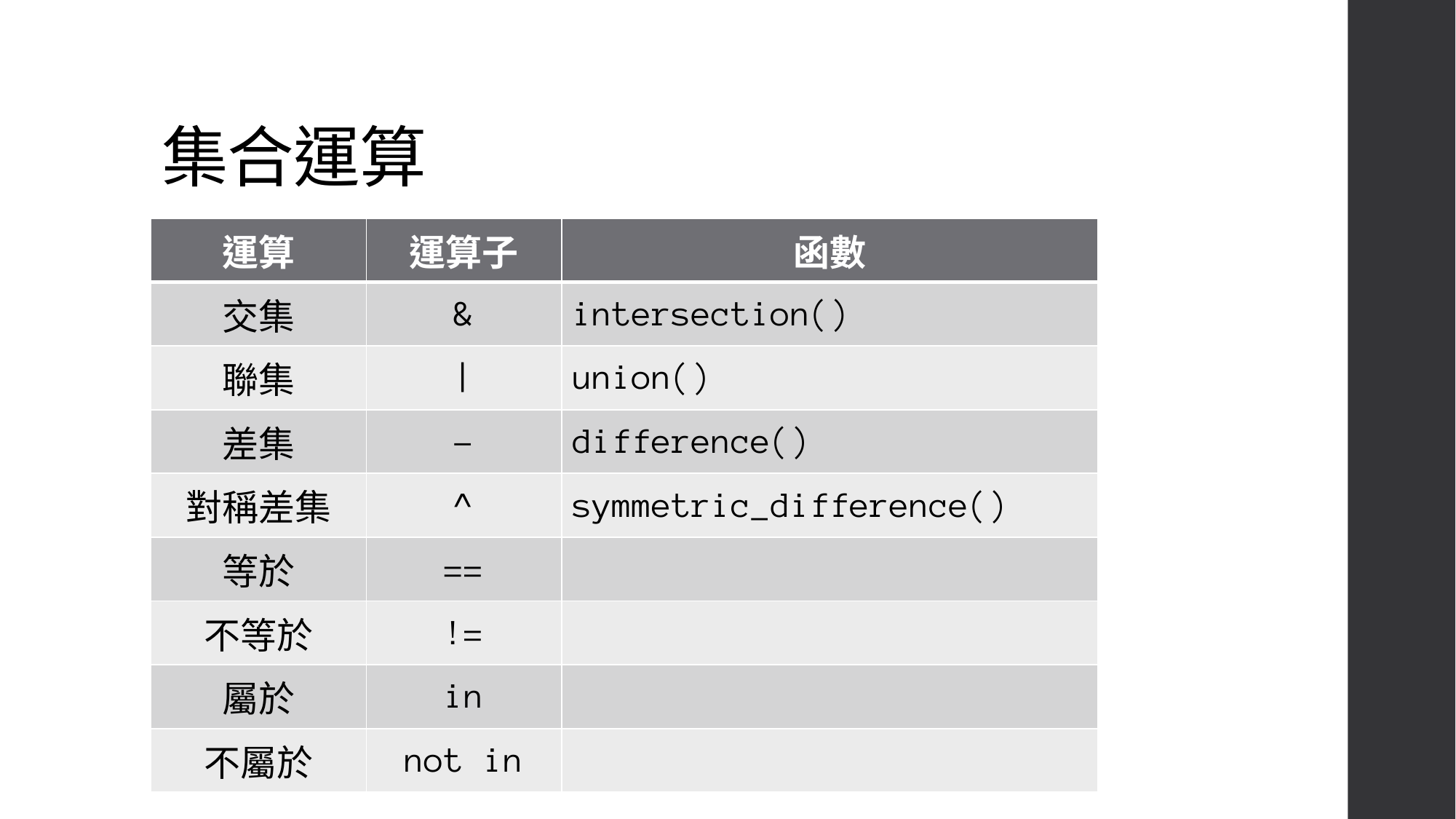

# 集合運算
| 運算 | 運算子 | 函數 |
| --- | --- | --- |
| 交集 | & | intersection() |
| 聯集 | | | union() |
| 差集 | - | difference() |
| 對稱差集 | ^ | symmetric\_difference() |
| 等於 | == |  |
| 不等於 | != |  |
| 屬於 | in |  |
| 不屬於 | not in |  |